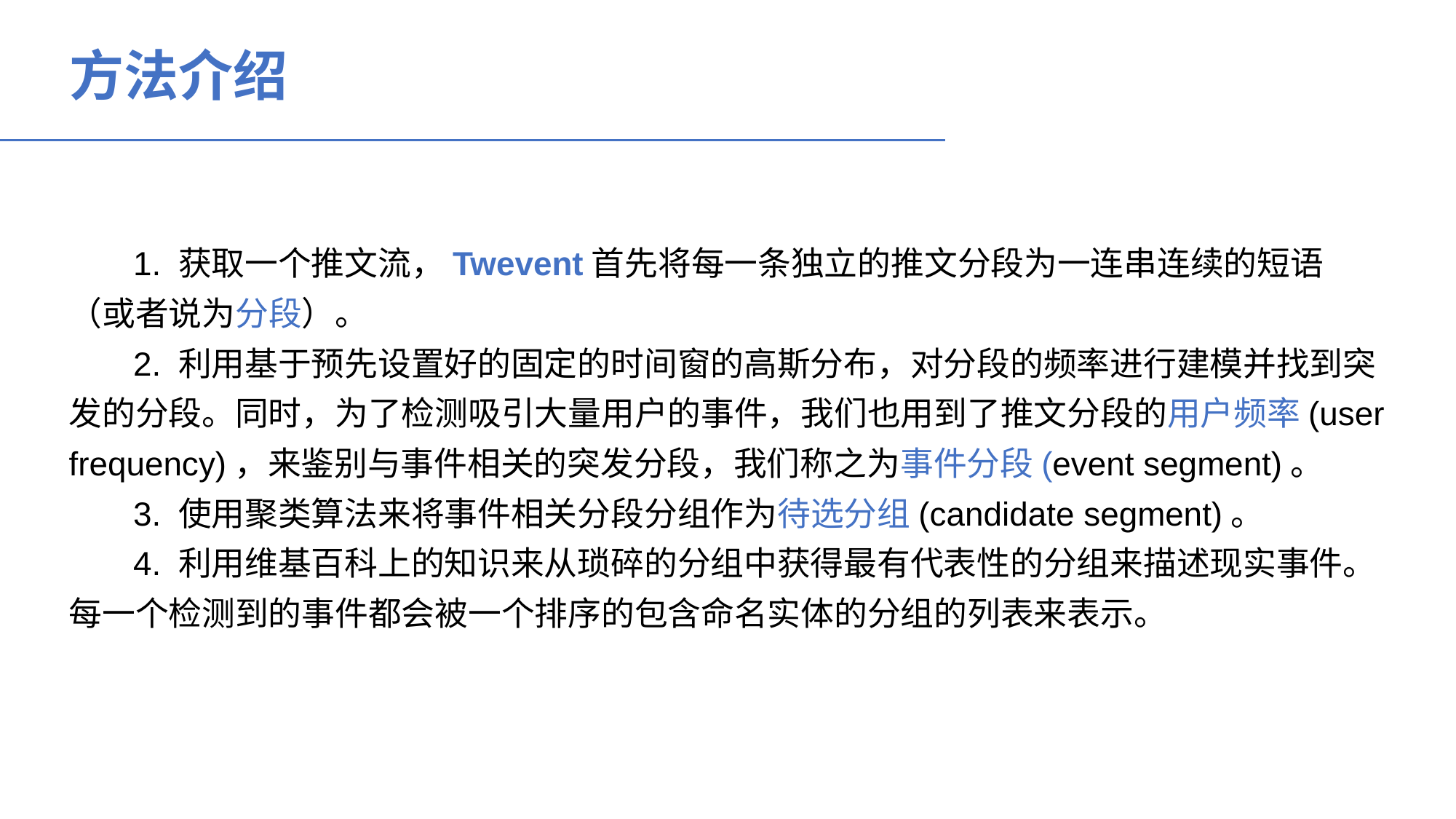

方法介绍
1. 获取一个推文流，Twevent首先将每一条独立的推文分段为一连串连续的短语（或者说为分段）。
2. 利用基于预先设置好的固定的时间窗的高斯分布，对分段的频率进行建模并找到突发的分段。同时，为了检测吸引大量用户的事件，我们也用到了推文分段的用户频率(user frequency)，来鉴别与事件相关的突发分段，我们称之为事件分段(event segment)。
3. 使用聚类算法来将事件相关分段分组作为待选分组(candidate segment)。
4. 利用维基百科上的知识来从琐碎的分组中获得最有代表性的分组来描述现实事件。每一个检测到的事件都会被一个排序的包含命名实体的分组的列表来表示。